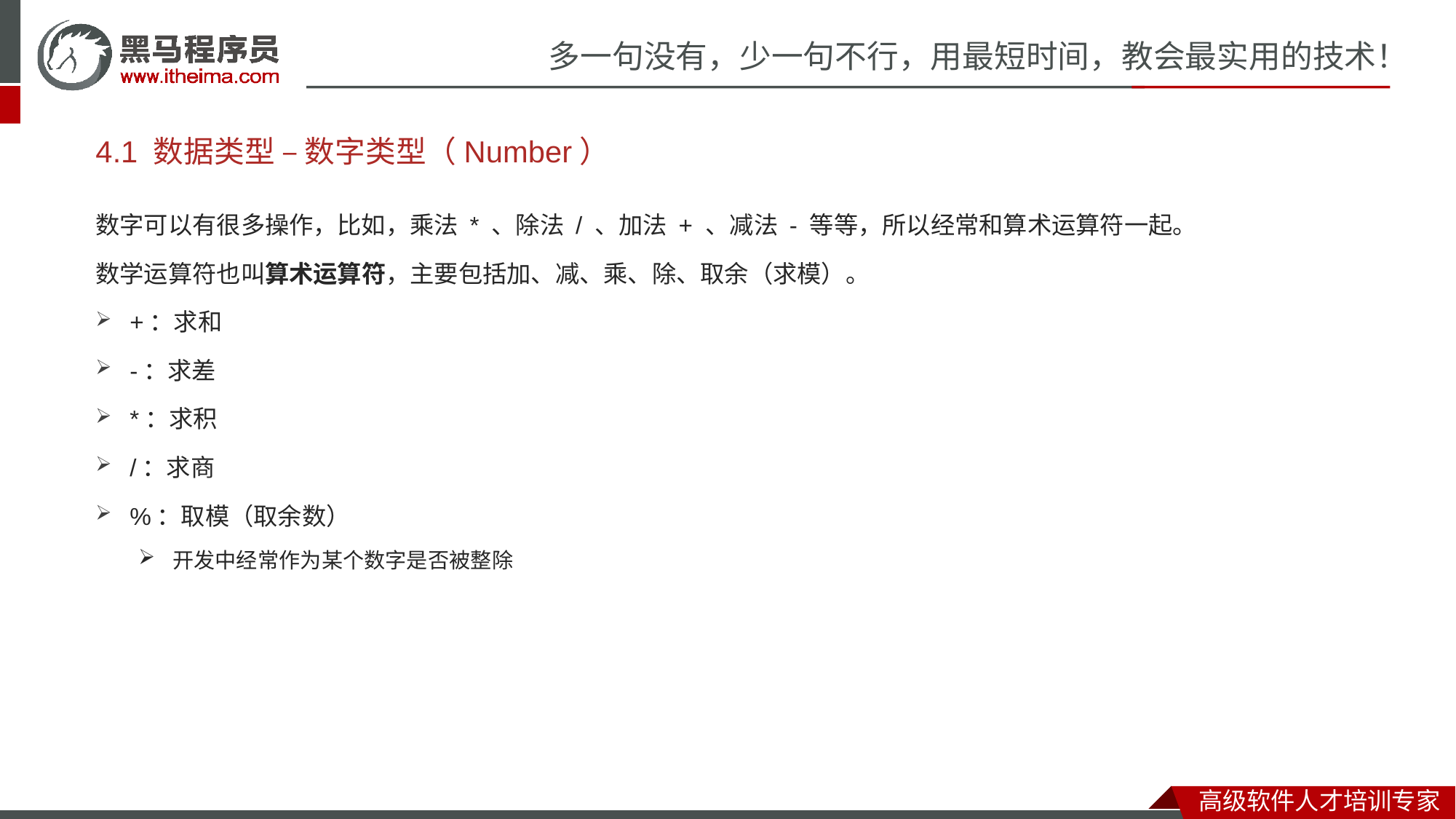

# 4.1 数据类型 – 数字类型（Number）
数字可以有很多操作，比如，乘法 * 、除法 / 、加法 + 、减法 - 等等，所以经常和算术运算符一起。
数学运算符也叫算术运算符，主要包括加、减、乘、除、取余（求模）。
+：求和
-：求差
*：求积
/：求商
%：取模（取余数）
开发中经常作为某个数字是否被整除